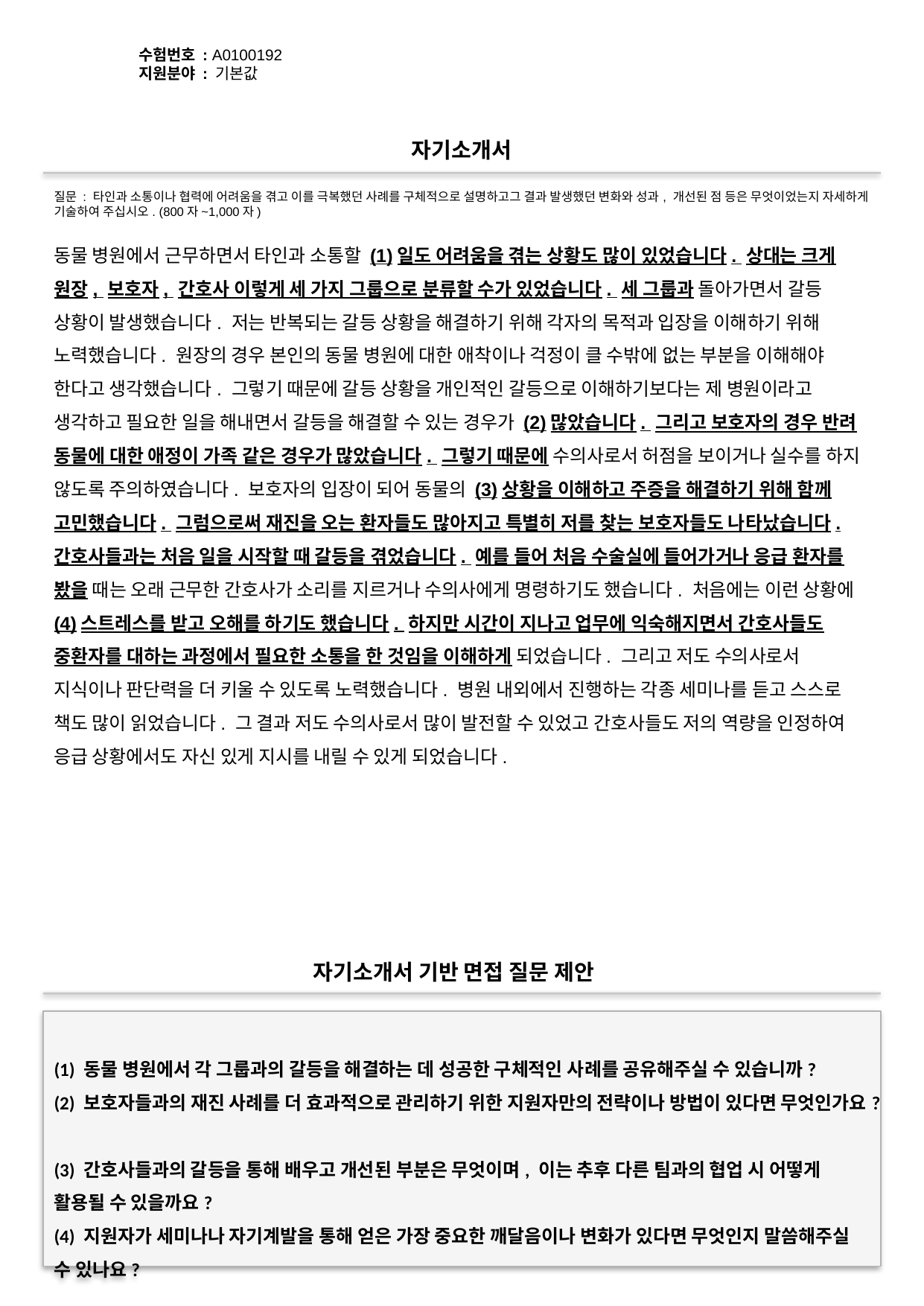

수험번호 : A0100192
지원분야 : 기본값
#

자기소개서

질문 : 타인과 소통이나 협력에 어려움을 겪고 이를 극복했던 사례를 구체적으로 설명하고그 결과 발생했던 변화와 성과, 개선된 점 등은 무엇이었는지 자세하게 기술하여 주십시오. (800자~1,000자)

동물 병원에서 근무하면서 타인과 소통할 (1)일도 어려움을 겪는 상황도 많이 있었습니다. 상대는 크게 원장, 보호자, 간호사 이렇게 세 가지 그룹으로 분류할 수가 있었습니다. 세 그룹과 돌아가면서 갈등 상황이 발생했습니다. 저는 반복되는 갈등 상황을 해결하기 위해 각자의 목적과 입장을 이해하기 위해 노력했습니다. 원장의 경우 본인의 동물 병원에 대한 애착이나 걱정이 클 수밖에 없는 부분을 이해해야 한다고 생각했습니다. 그렇기 때문에 갈등 상황을 개인적인 갈등으로 이해하기보다는 제 병원이라고 생각하고 필요한 일을 해내면서 갈등을 해결할 수 있는 경우가 (2)많았습니다. 그리고 보호자의 경우 반려 동물에 대한 애정이 가족 같은 경우가 많았습니다. 그렇기 때문에 수의사로서 허점을 보이거나 실수를 하지 않도록 주의하였습니다. 보호자의 입장이 되어 동물의 (3)상황을 이해하고 주증을 해결하기 위해 함께 고민했습니다. 그럼으로써 재진을 오는 환자들도 많아지고 특별히 저를 찾는 보호자들도 나타났습니다. 간호사들과는 처음 일을 시작할 때 갈등을 겪었습니다. 예를 들어 처음 수술실에 들어가거나 응급 환자를 봤을 때는 오래 근무한 간호사가 소리를 지르거나 수의사에게 명령하기도 했습니다. 처음에는 이런 상황에 (4)스트레스를 받고 오해를 하기도 했습니다. 하지만 시간이 지나고 업무에 익숙해지면서 간호사들도 중환자를 대하는 과정에서 필요한 소통을 한 것임을 이해하게 되었습니다. 그리고 저도 수의사로서 지식이나 판단력을 더 키울 수 있도록 노력했습니다. 병원 내외에서 진행하는 각종 세미나를 듣고 스스로 책도 많이 읽었습니다. 그 결과 저도 수의사로서 많이 발전할 수 있었고 간호사들도 저의 역량을 인정하여 응급 상황에서도 자신 있게 지시를 내릴 수 있게 되었습니다.

자기소개서 기반 면접 질문 제안

(1) 동물 병원에서 각 그룹과의 갈등을 해결하는 데 성공한 구체적인 사례를 공유해주실 수 있습니까?
(2) 보호자들과의 재진 사례를 더 효과적으로 관리하기 위한 지원자만의 전략이나 방법이 있다면 무엇인가요?
(3) 간호사들과의 갈등을 통해 배우고 개선된 부분은 무엇이며, 이는 추후 다른 팀과의 협업 시 어떻게 활용될 수 있을까요?
(4) 지원자가 세미나나 자기계발을 통해 얻은 가장 중요한 깨달음이나 변화가 있다면 무엇인지 말씀해주실 수 있나요?